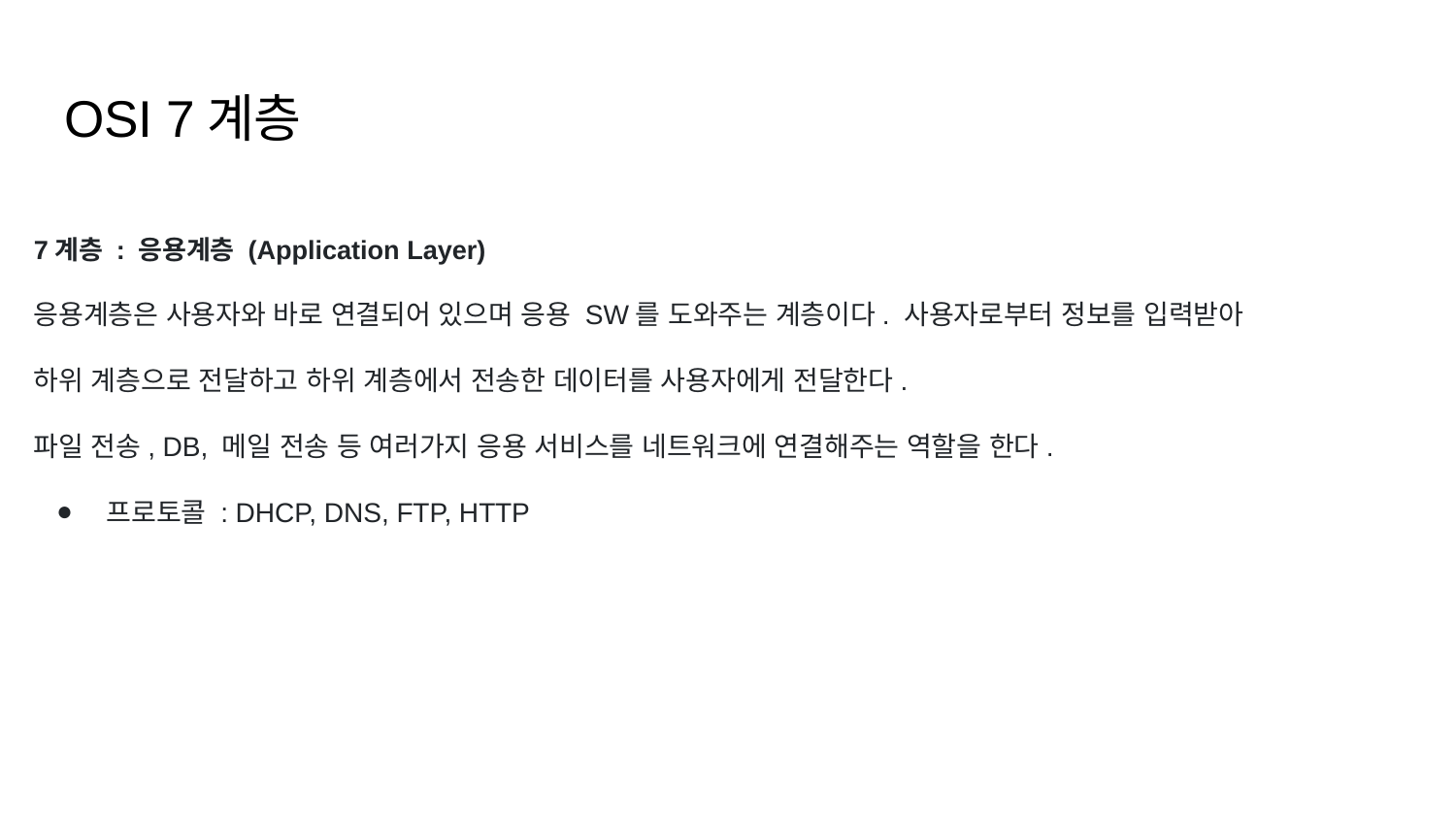

# OSI 7계층
7계층 : 응용계층 (Application Layer)
응용계층은 사용자와 바로 연결되어 있으며 응용 SW를 도와주는 계층이다. 사용자로부터 정보를 입력받아
하위 계층으로 전달하고 하위 계층에서 전송한 데이터를 사용자에게 전달한다.
파일 전송, DB, 메일 전송 등 여러가지 응용 서비스를 네트워크에 연결해주는 역할을 한다.
프로토콜 : DHCP, DNS, FTP, HTTP